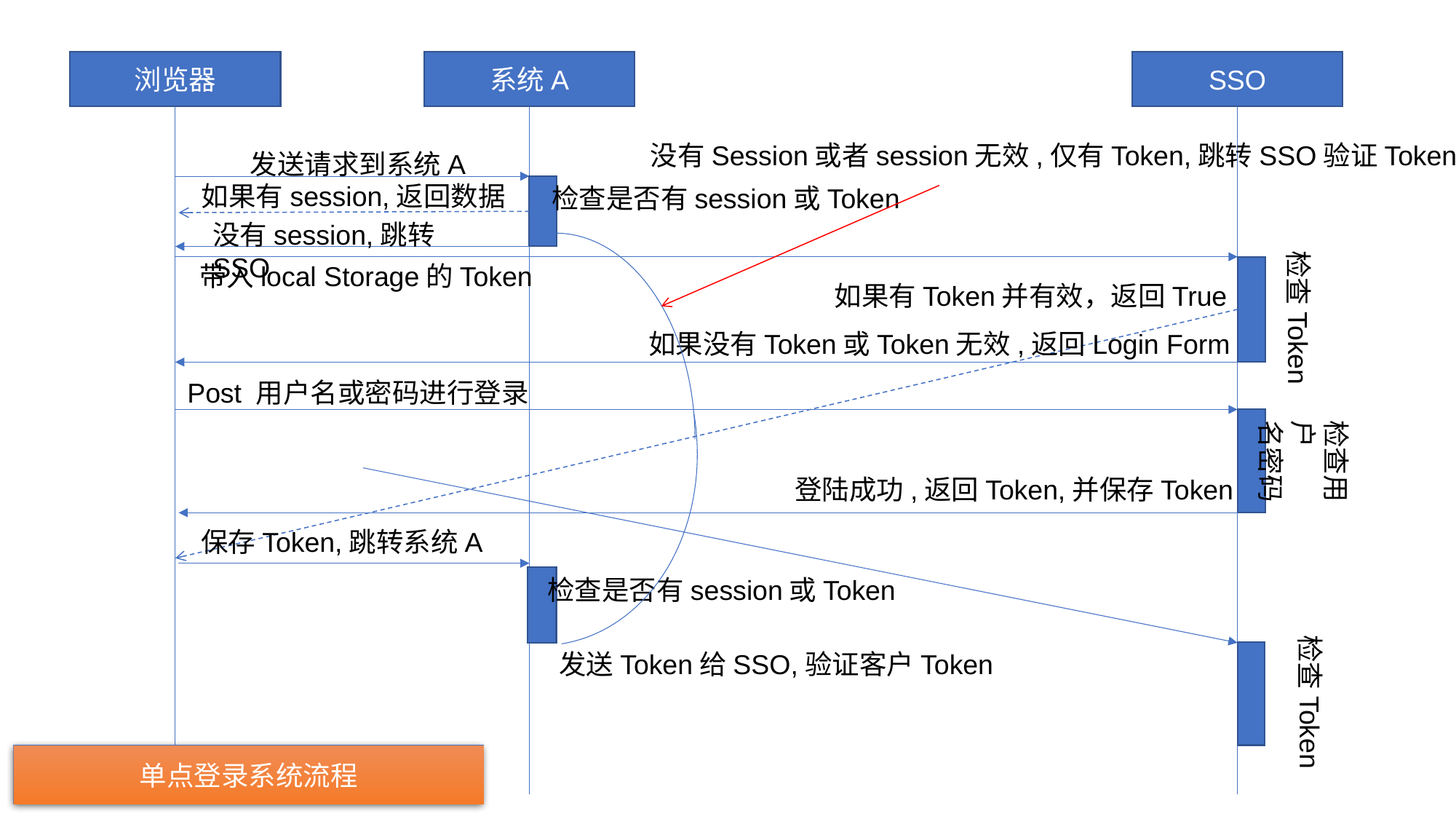

浏览器
系统A
SSO
没有Session或者session无效,仅有Token,跳转SSO验证Token
发送请求到系统A
如果有session,返回数据

检查是否有session或Token
没有session,跳转SSO

检查Token
带入local Storage的Token

如果有Token并有效，返回True

如果没有Token或Token无效,返回Login Form
Post 用户名或密码进行登录

检查用户
名密码

登陆成功,返回Token,并保存Token
保存Token,跳转系统A

检查是否有session或Token
检查Token
发送Token给SSO,验证客户Token

单点登录系统流程